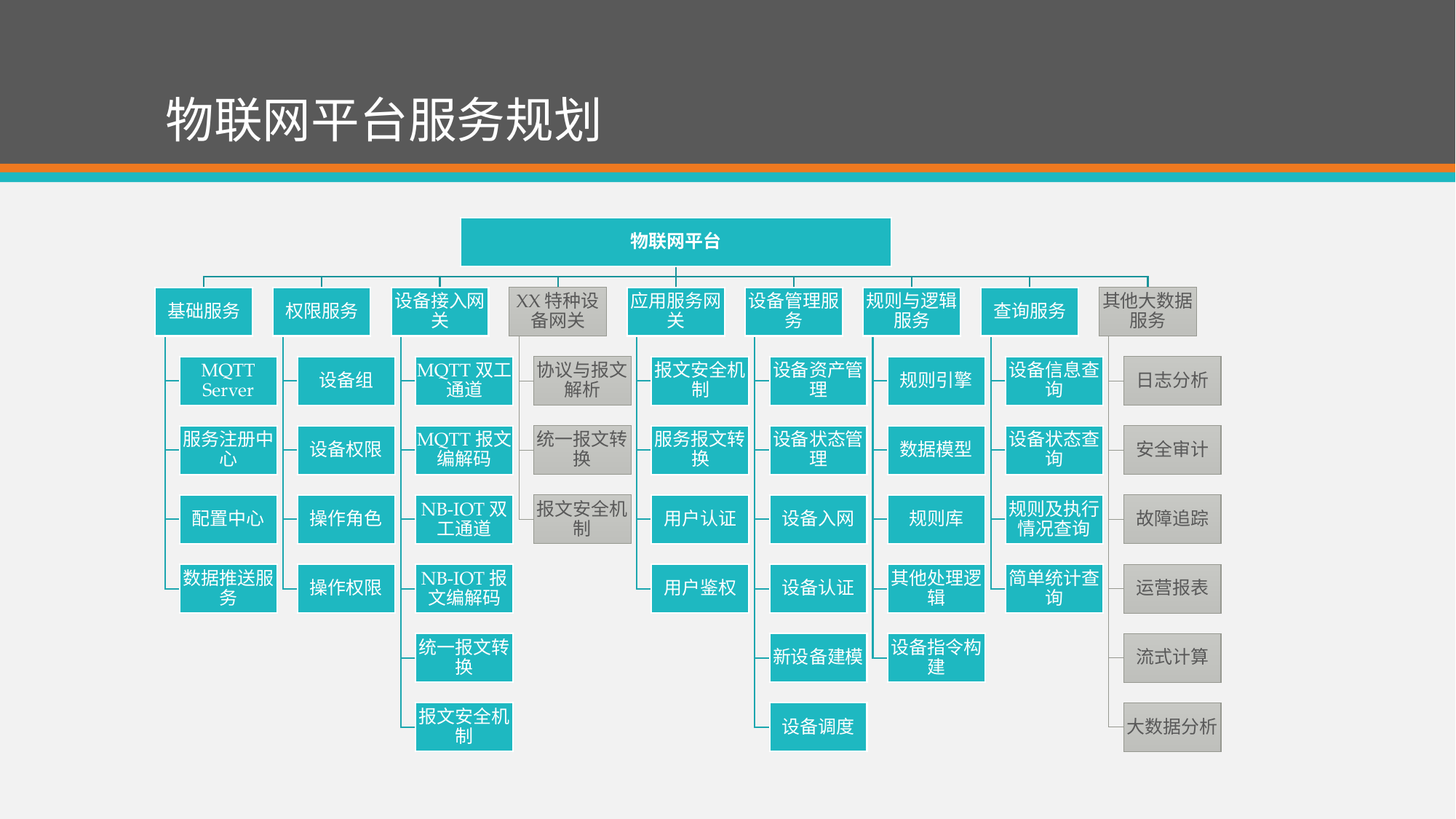

# 物联网平台服务规划
物联网平台
基础服务
MQTT Server
服务注册中心
配置中心
数据推送服务
权限服务
设备组
设备权限
操作角色
操作权限
设备接入网关
MQTT双工通道
MQTT报文编解码
NB-IOT双工通道
NB-IOT报文编解码
统一报文转换
报文安全机制
XX特种设备网关
协议与报文解析
统一报文转换
报文安全机制
应用服务网关
报文安全机制
服务报文转换
用户认证
用户鉴权
设备管理服务
设备资产管理
设备状态管理
设备入网
设备认证
新设备建模
设备调度
规则与逻辑服务
规则引擎
数据模型
规则库
其他处理逻辑
设备指令构建
查询服务
设备信息查询
设备状态查询
规则及执行情况查询
简单统计查询
其他大数据服务
日志分析
安全审计
故障追踪
运营报表
流式计算
大数据分析